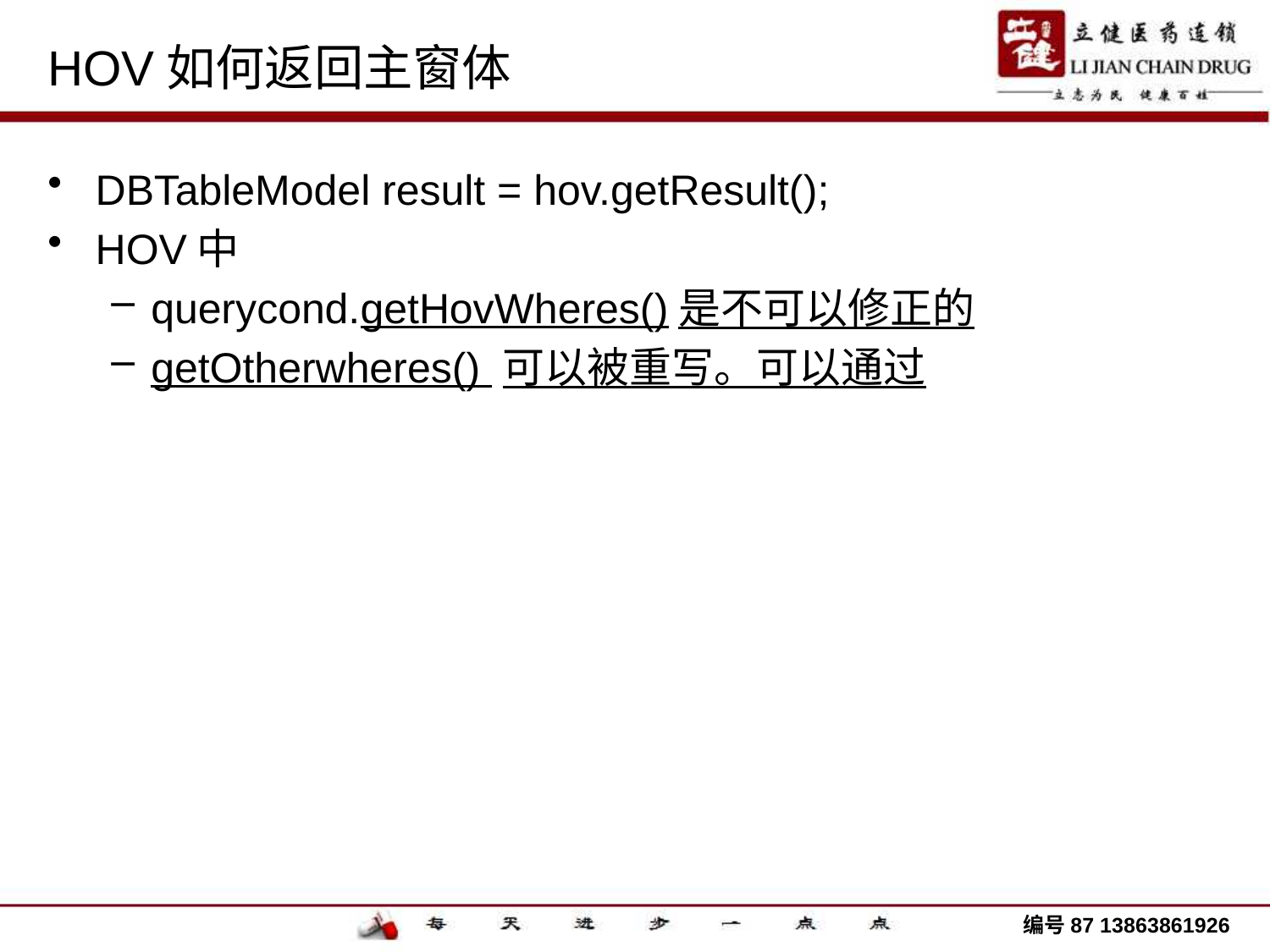

# HOV如何返回主窗体
DBTableModel result = hov.getResult();
HOV中
querycond.getHovWheres()是不可以修正的
getOtherwheres() 可以被重写。可以通过